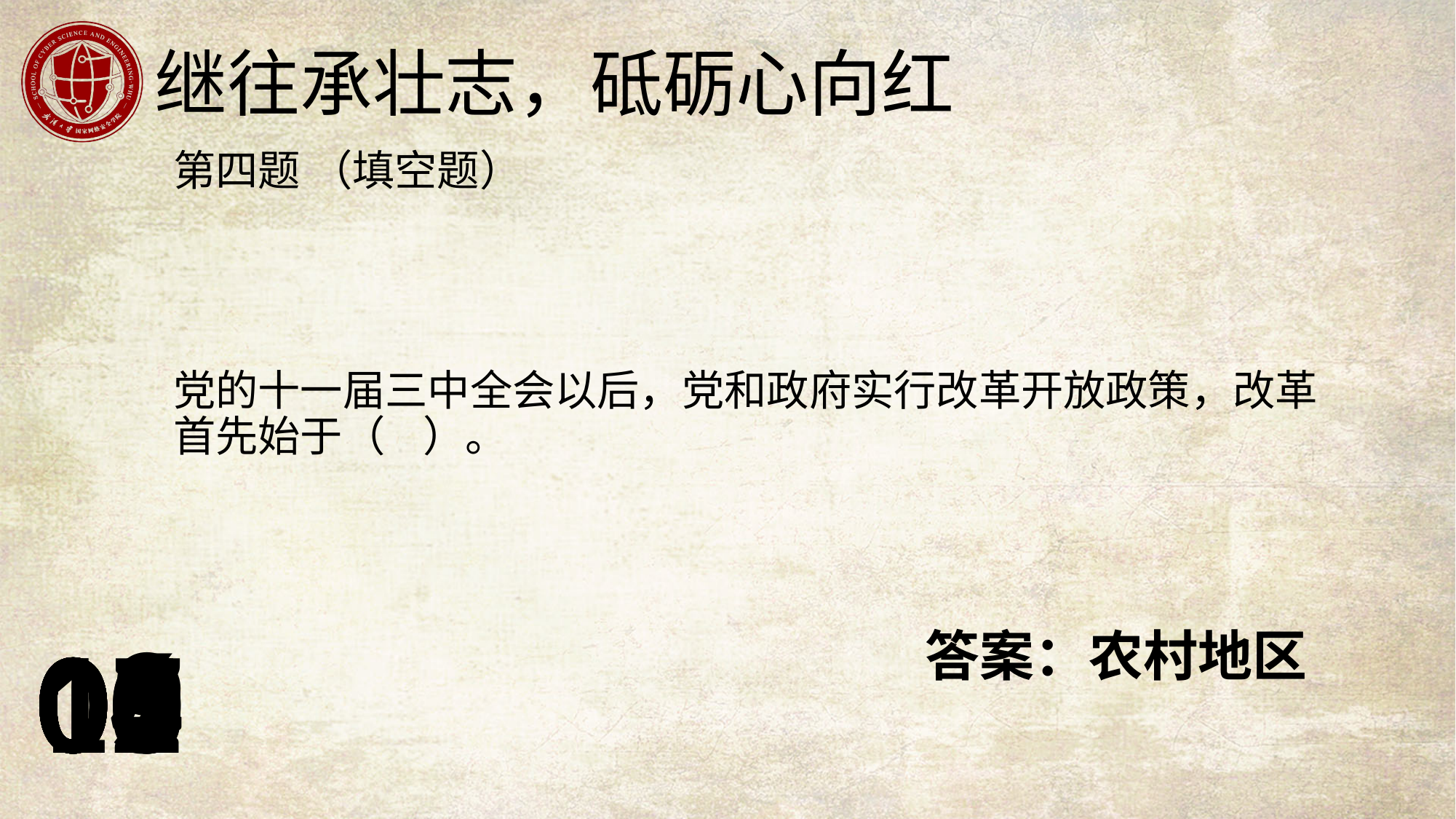

第四题 （填空题）

党的十一届三中全会以后，党和政府实行改革开放政策，改革首先始于（    ）。
答案：农村地区